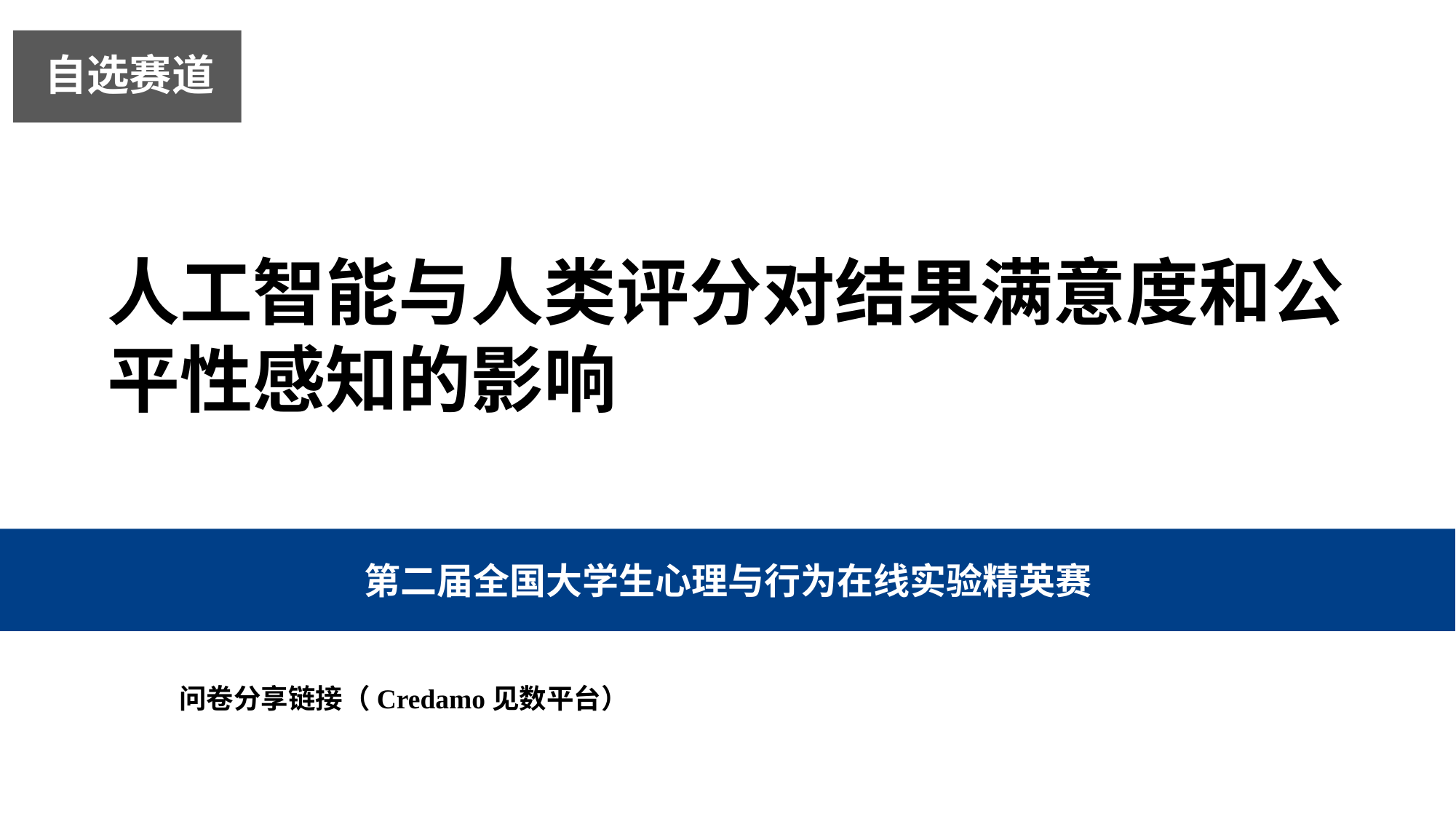

自选赛道

人工智能与人类评分对结果满意度和公平性感知的影响
第二届全国大学生心理与行为在线实验精英赛
问卷分享链接（Credamo见数平台）